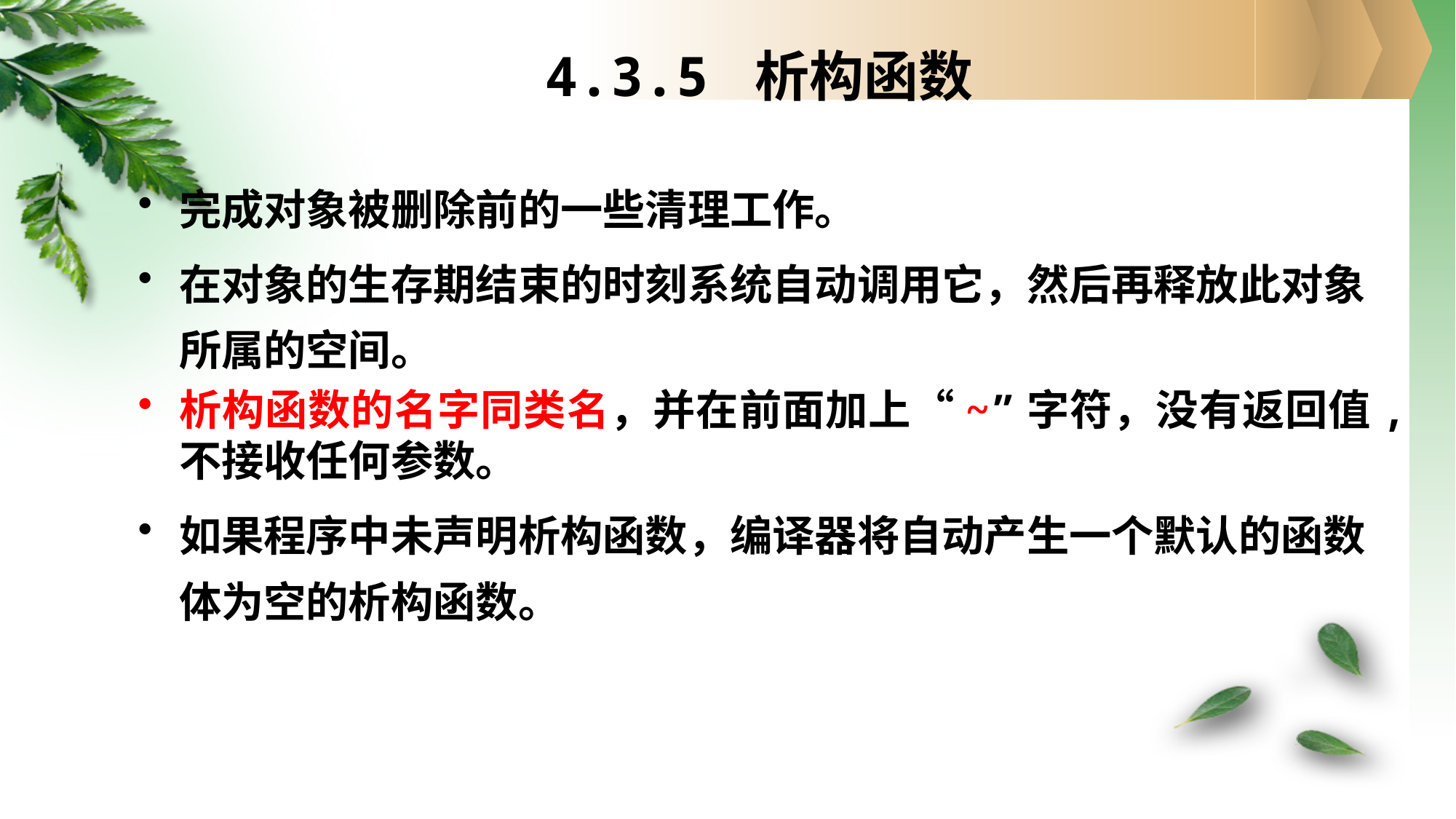

# 4.3.5 析构函数
完成对象被删除前的一些清理工作。
在对象的生存期结束的时刻系统自动调用它，然后再释放此对象所属的空间。
析构函数的名字同类名，并在前面加上“~”字符，没有返回值,不接收任何参数。
如果程序中未声明析构函数，编译器将自动产生一个默认的函数体为空的析构函数。